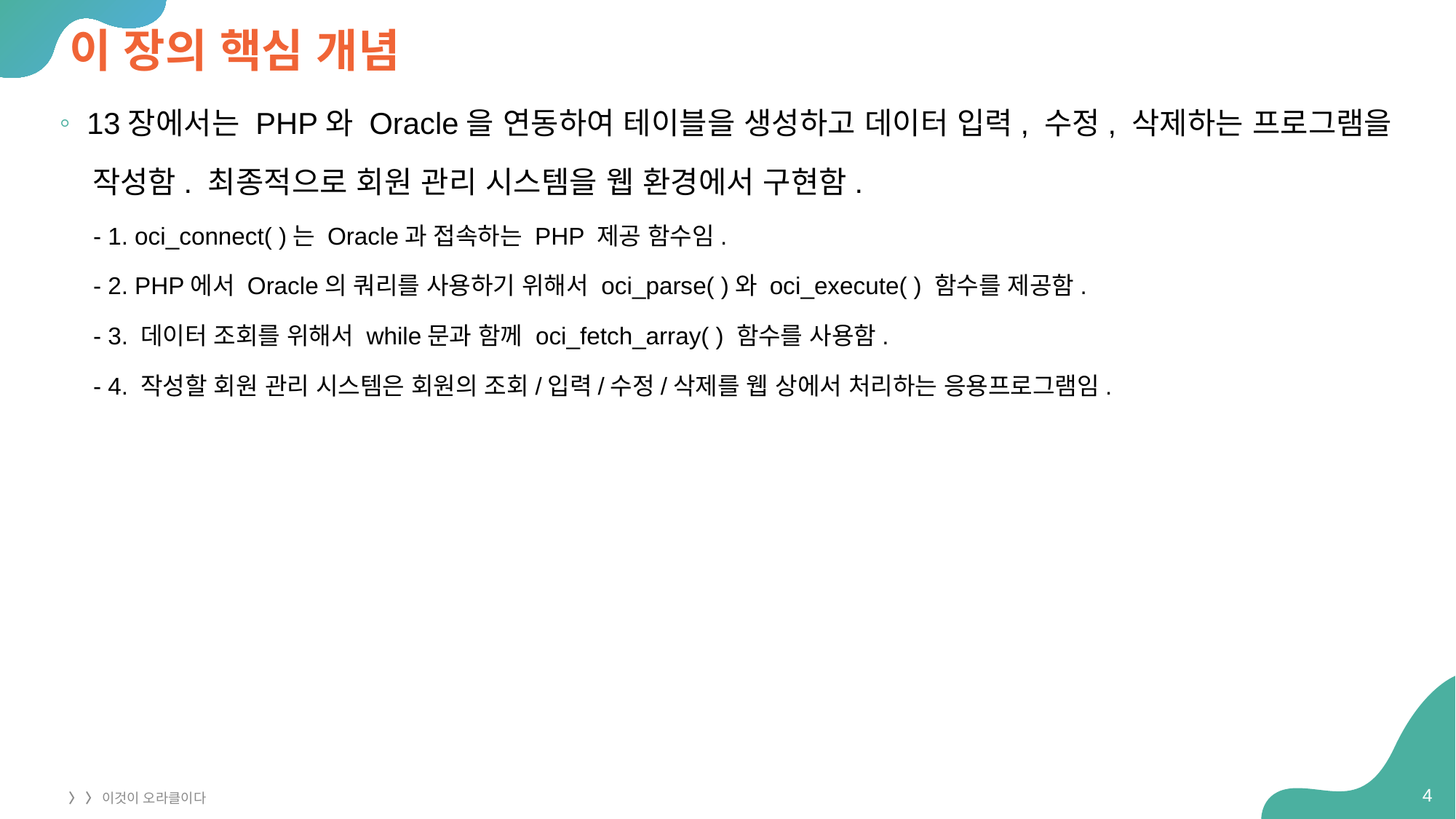

# 이 장의 핵심 개념
13장에서는 PHP와 Oracle을 연동하여 테이블을 생성하고 데이터 입력, 수정, 삭제하는 프로그램을
   작성함. 최종적으로 회원 관리 시스템을 웹 환경에서 구현함.
     - 1. oci_connect( )는 Oracle과 접속하는 PHP 제공 함수임.
     - 2. PHP에서 Oracle의 쿼리를 사용하기 위해서 oci_parse( )와 oci_execute( ) 함수를 제공함.
     - 3. 데이터 조회를 위해서 while문과 함께 oci_fetch_array( ) 함수를 사용함.
     - 4. 작성할 회원 관리 시스템은 회원의 조회/입력/수정/삭제를 웹 상에서 처리하는 응용프로그램임.
4
〉 〉 이것이 오라클이다